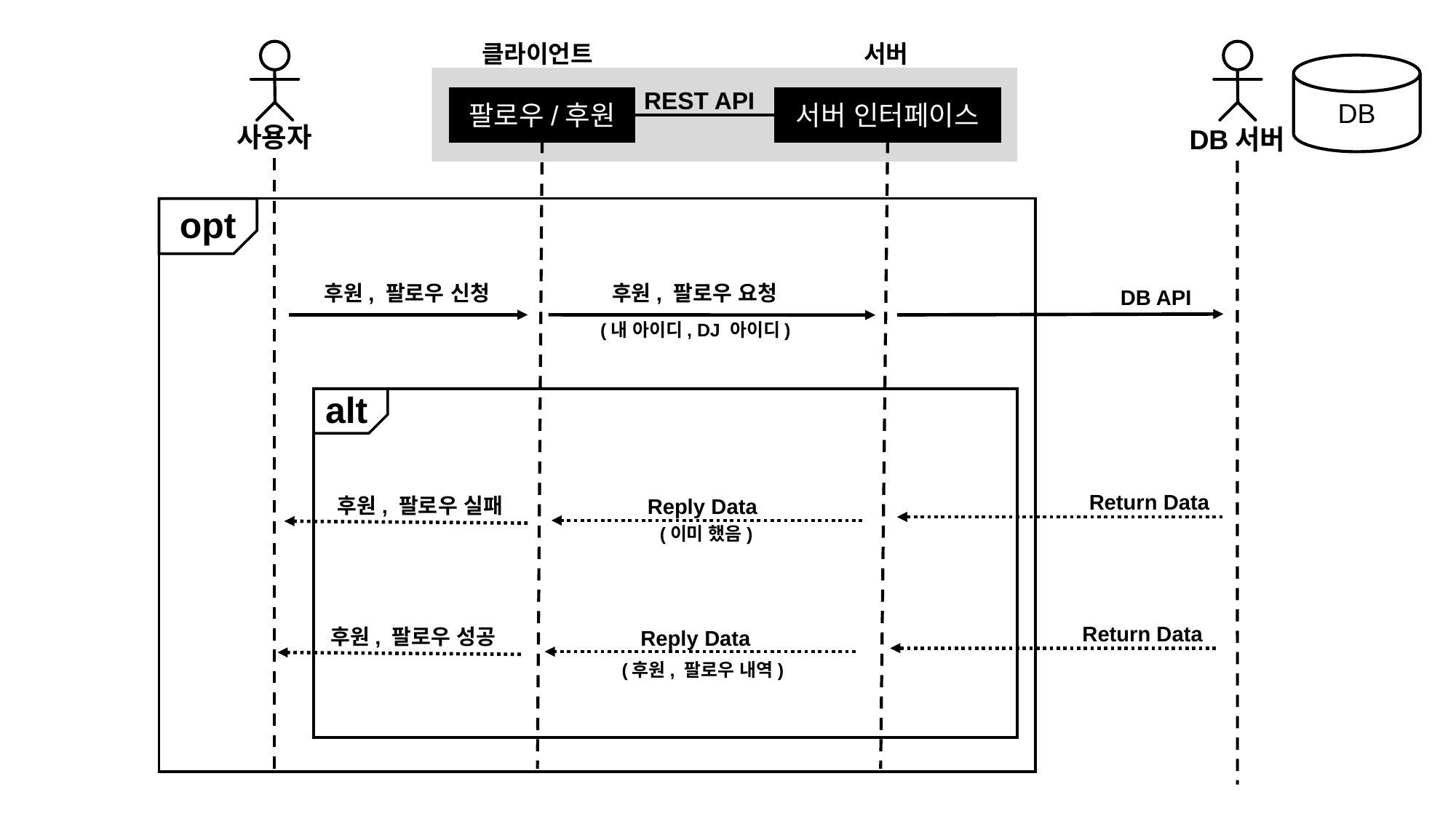

클라이언트
서버

사용자

DB서버
DB

REST API
팔로우/후원
서버 인터페이스
opt

후원, 팔로우 신청
후원, 팔로우 요청
DB API
(내 아이디, DJ 아이디)
alt

Return Data
후원, 팔로우 실패
Reply Data
(이미 했음)
Return Data
후원, 팔로우 성공
Reply Data
(후원, 팔로우 내역)